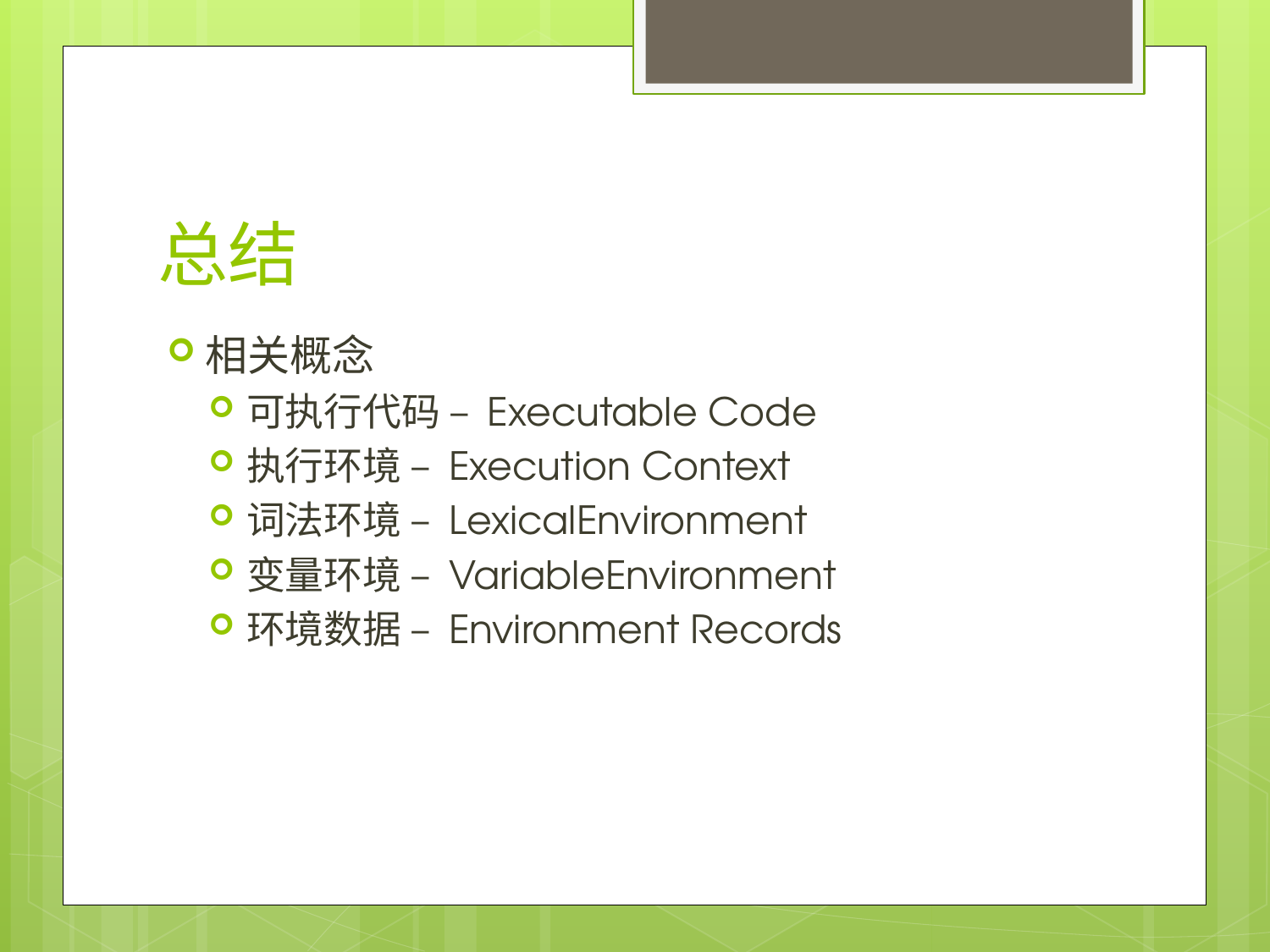

# 总结
相关概念
可执行代码 – Executable Code
执行环境 – Execution Context
词法环境 – LexicalEnvironment
变量环境 – VariableEnvironment
环境数据 – Environment Records